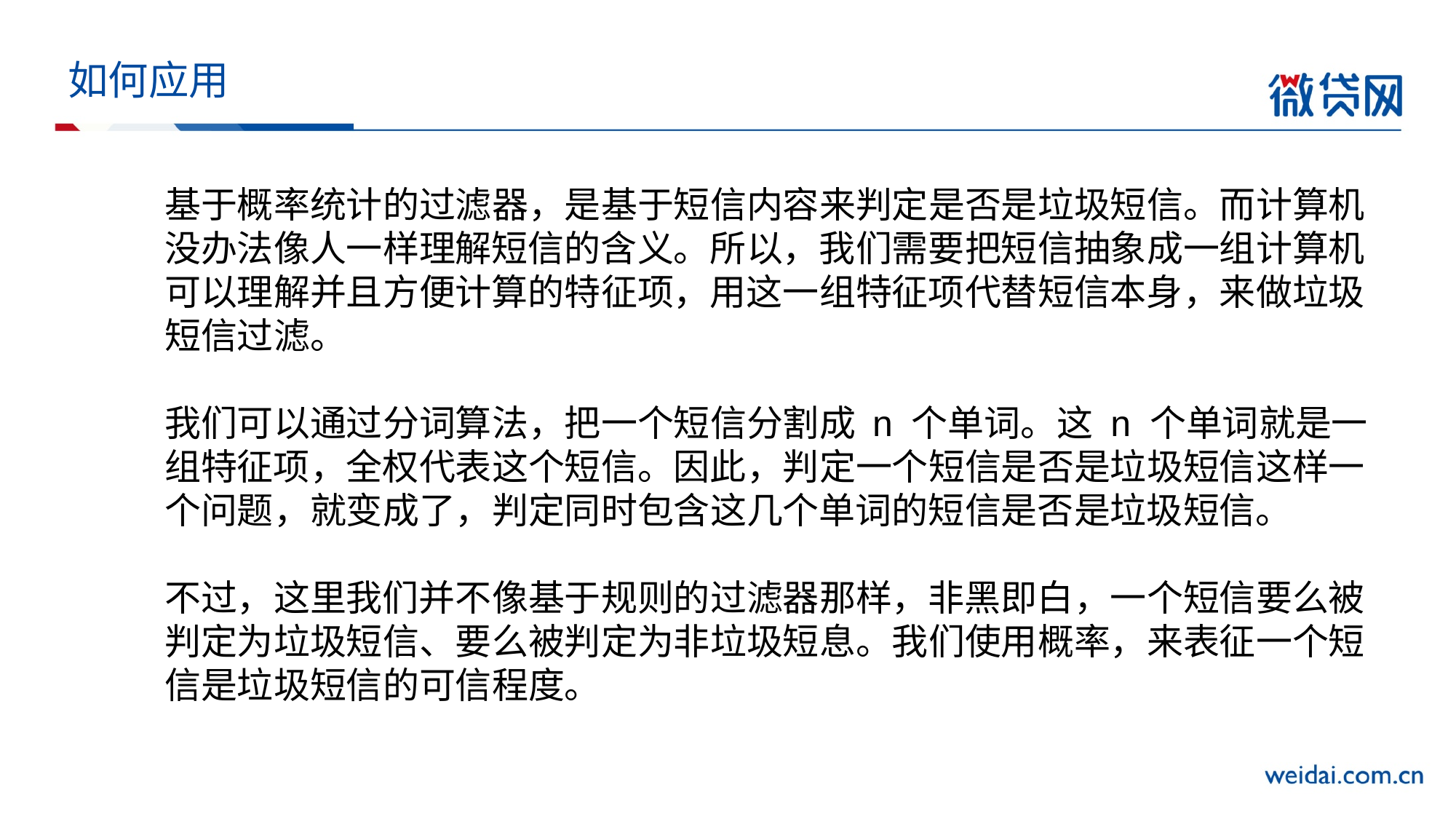

# 如何应用
基于概率统计的过滤器，是基于短信内容来判定是否是垃圾短信。而计算机没办法像人一样理解短信的含义。所以，我们需要把短信抽象成一组计算机可以理解并且方便计算的特征项，用这一组特征项代替短信本身，来做垃圾短信过滤。

我们可以通过分词算法，把一个短信分割成 n 个单词。这 n 个单词就是一组特征项，全权代表这个短信。因此，判定一个短信是否是垃圾短信这样一个问题，就变成了，判定同时包含这几个单词的短信是否是垃圾短信。

不过，这里我们并不像基于规则的过滤器那样，非黑即白，一个短信要么被判定为垃圾短信、要么被判定为非垃圾短息。我们使用概率，来表征一个短信是垃圾短信的可信程度。